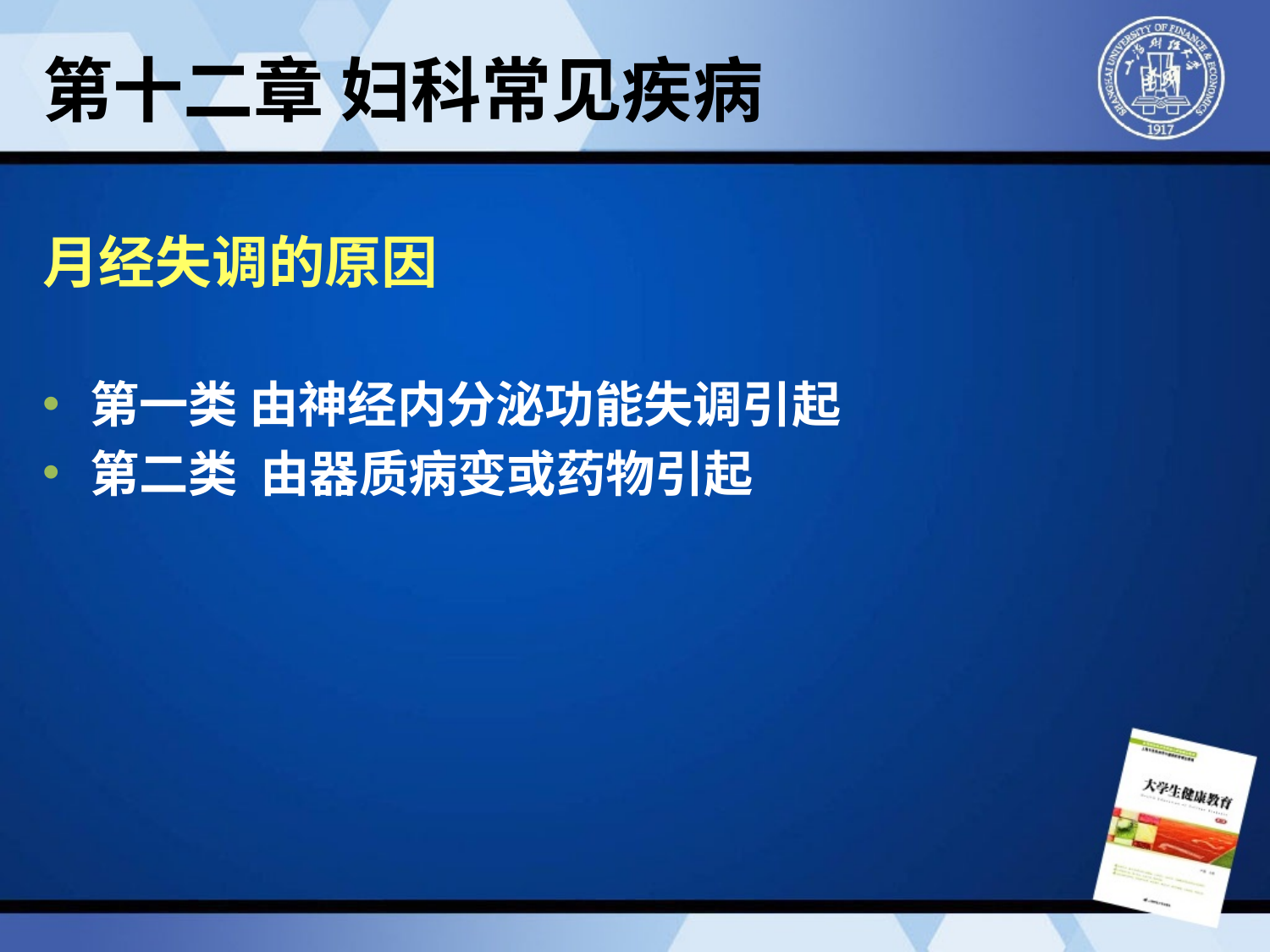

第十二章 妇科常见疾病

月经失调的原因

第一类 由神经内分泌功能失调引起
第二类  由器质病变或药物引起